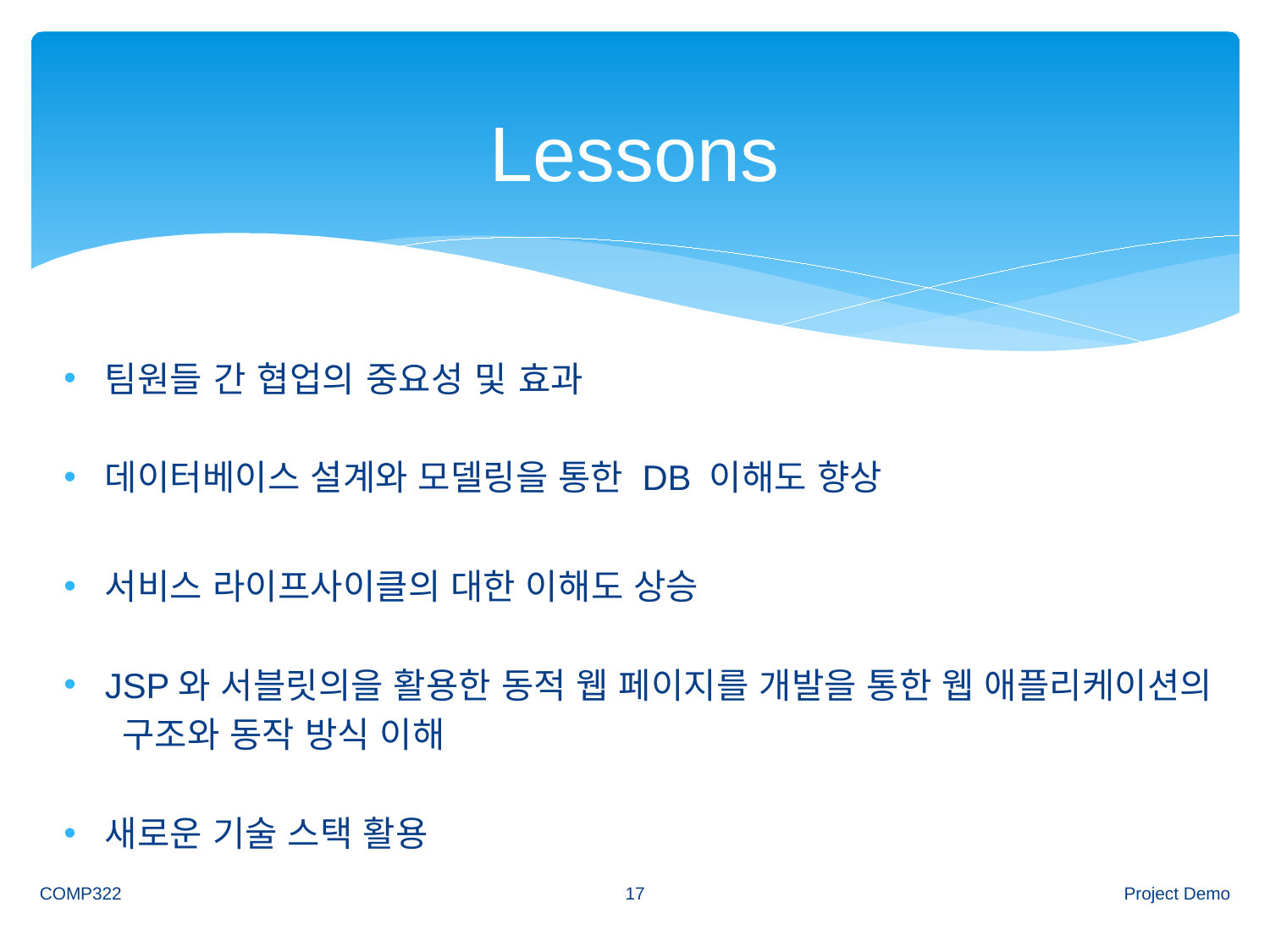

Lessons

팀원들 간 협업의 중요성 및 효과

데이터베이스 설계와 모델링을 통한 DB 이해도 향상

서비스 라이프사이클의 대한 이해도 상승

JSP와 서블릿의을 활용한 동적 웹 페이지를 개발을 통한 웹 애플리케이션의
     구조와 동작 방식 이해

새로운 기술 스택 활용

17
COMP322
Project Demo